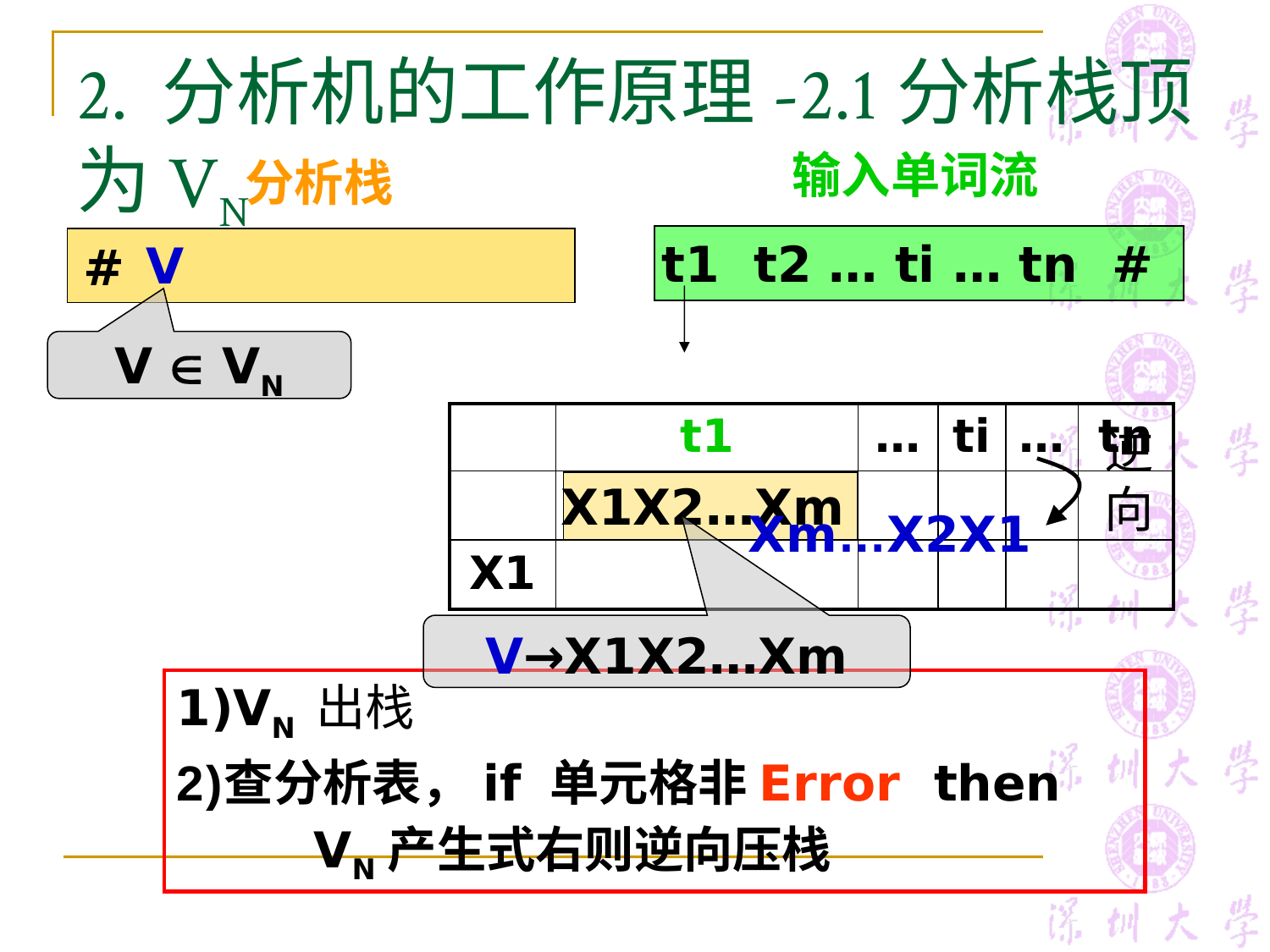

# 2. 分析机的工作原理-2.1分析栈顶为VN
输入单词流
分析栈

t1  t2 … ti … tn  #
V

#

V ∈ VN

|  | t1 | … | ti | … | tn |
| --- | --- | --- | --- | --- | --- |
|  |  |  |  |  |  |
| X1 |  |  |  |  |  |
逆向

X1X2…Xm
Xm…X2X1
V→X1X2…Xm
VN 出栈
查分析表，if 单元格非Error  then
        VN产生式右则逆向压栈